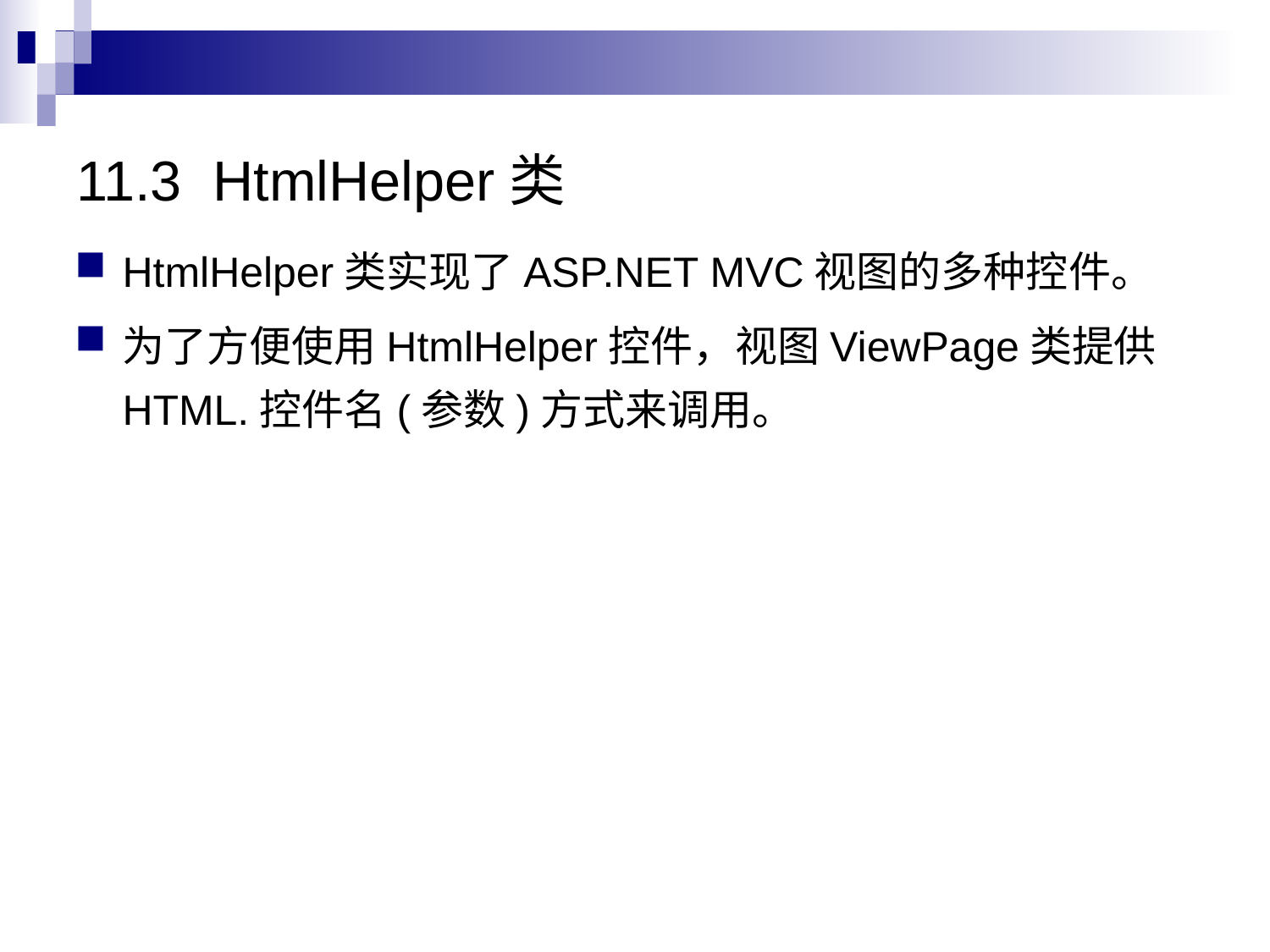

11.3  HtmlHelper类
HtmlHelper类实现了ASP.NET MVC视图的多种控件。
为了方便使用HtmlHelper控件，视图ViewPage类提供HTML.控件名(参数)方式来调用。